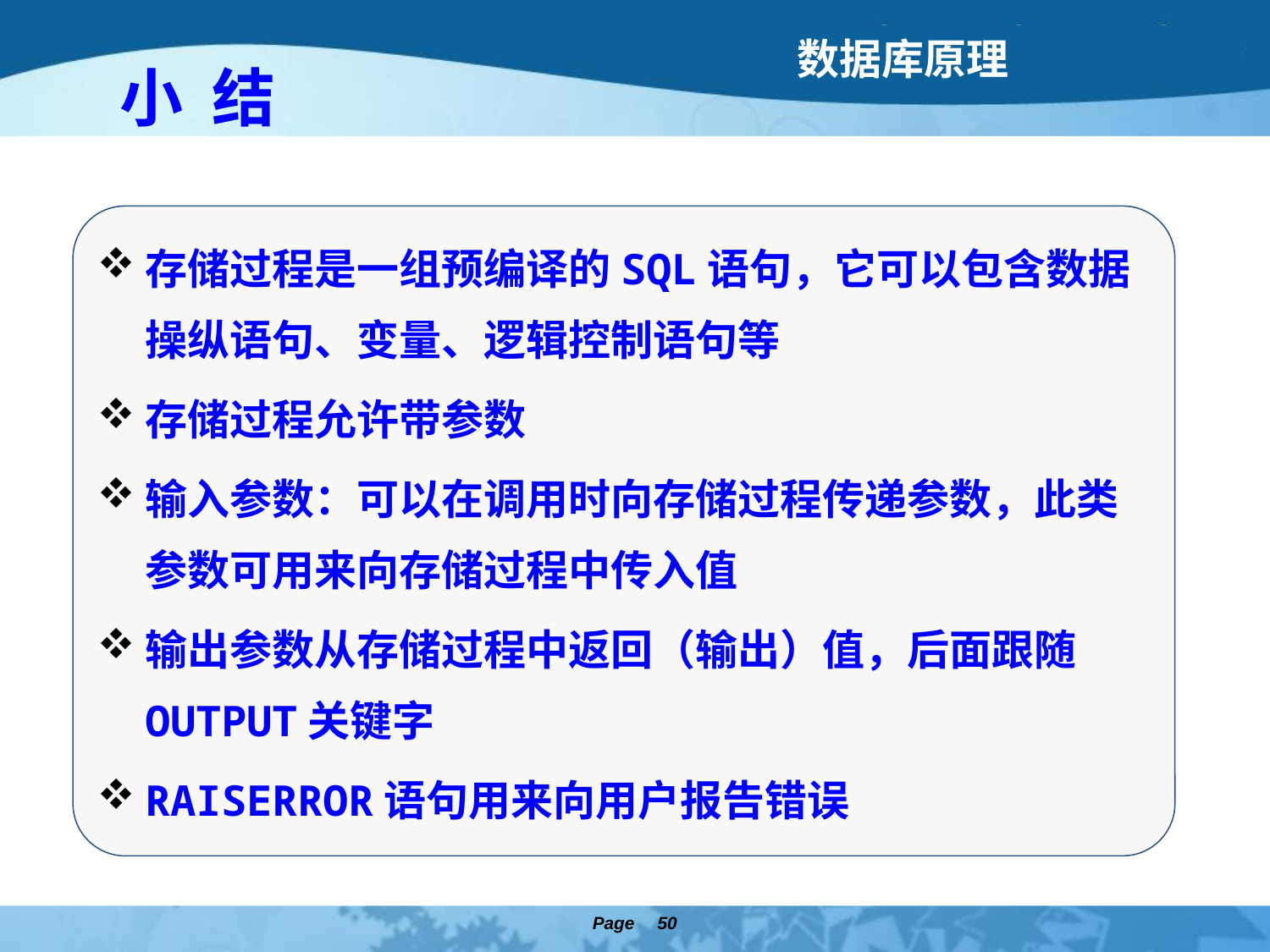

小  结

存储过程是一组预编译的SQL语句，它可以包含数据操纵语句、变量、逻辑控制语句等
存储过程允许带参数
输入参数：可以在调用时向存储过程传递参数，此类参数可用来向存储过程中传入值
输出参数从存储过程中返回（输出）值，后面跟随OUTPUT关键字
RAISERROR语句用来向用户报告错误